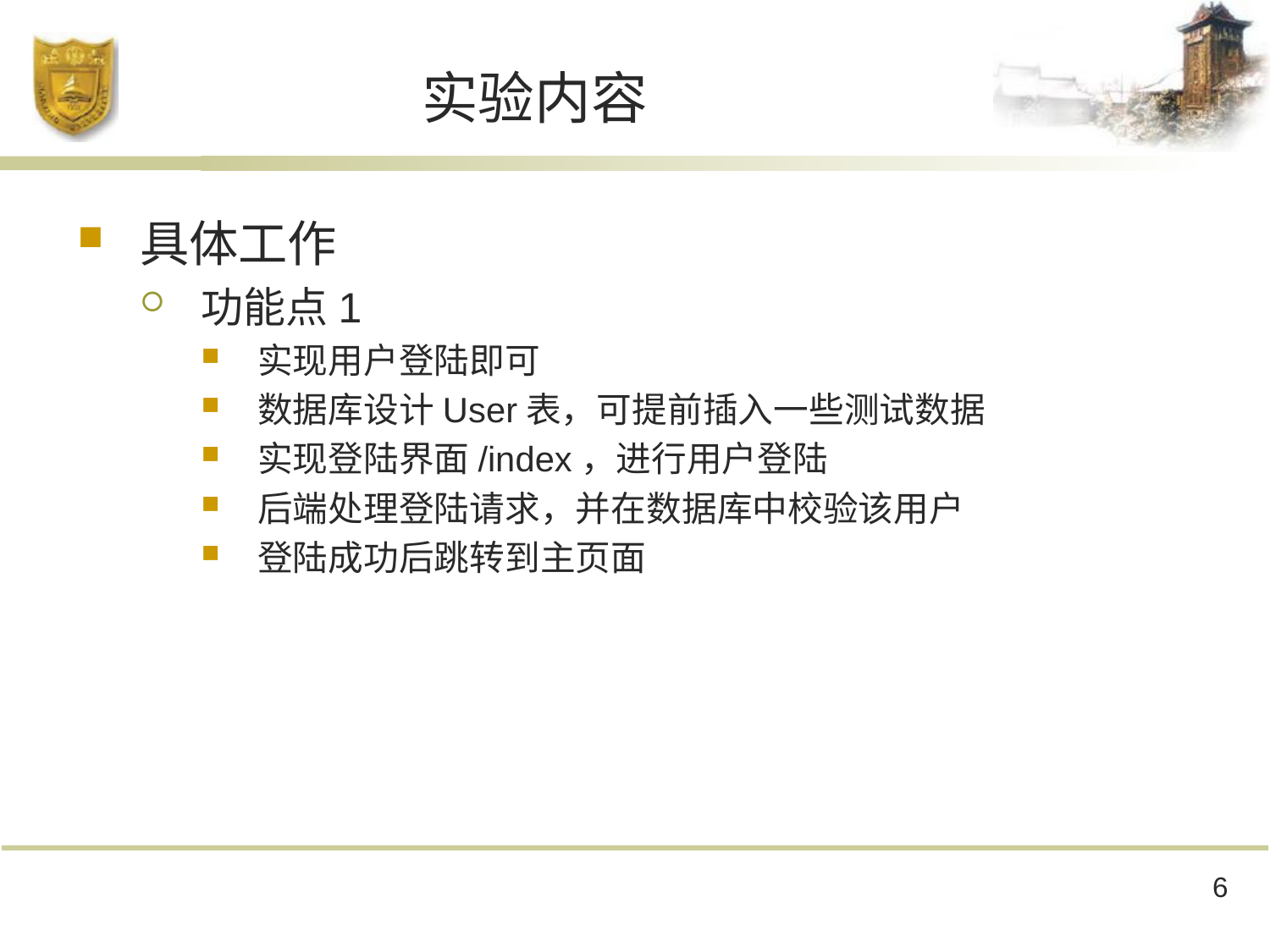

# 实验内容
具体工作
功能点1
实现用户登陆即可
数据库设计User表，可提前插入一些测试数据
实现登陆界面/index，进行用户登陆
后端处理登陆请求，并在数据库中校验该用户
登陆成功后跳转到主页面
6